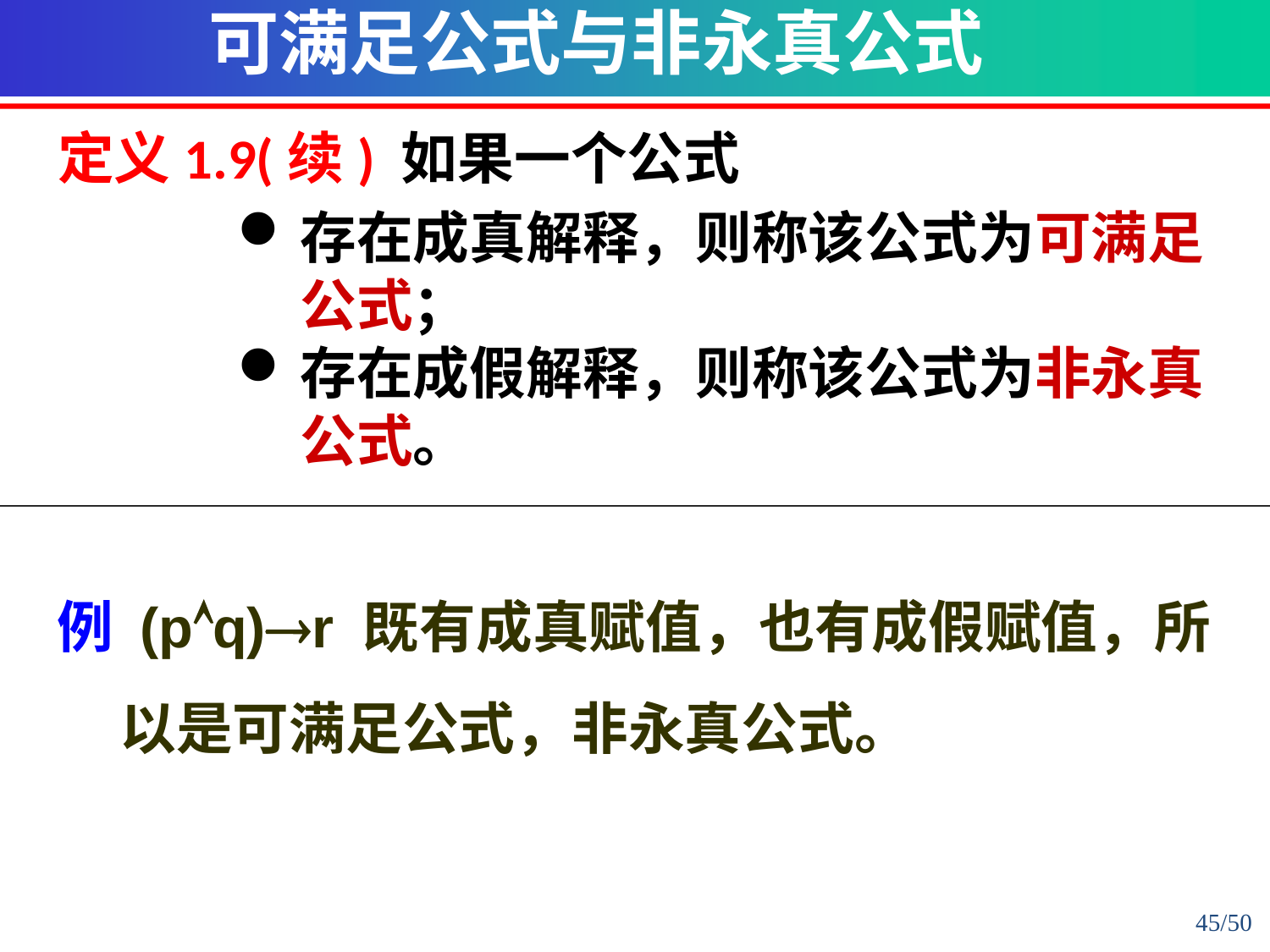

可满足公式与非永真公式
定义1.9(续) 如果一个公式
存在成真解释，则称该公式为可满足公式；
存在成假解释，则称该公式为非永真公式。

例 (p∧q)→r 既有成真赋值，也有成假赋值，所以是可满足公式，非永真公式。

45/50